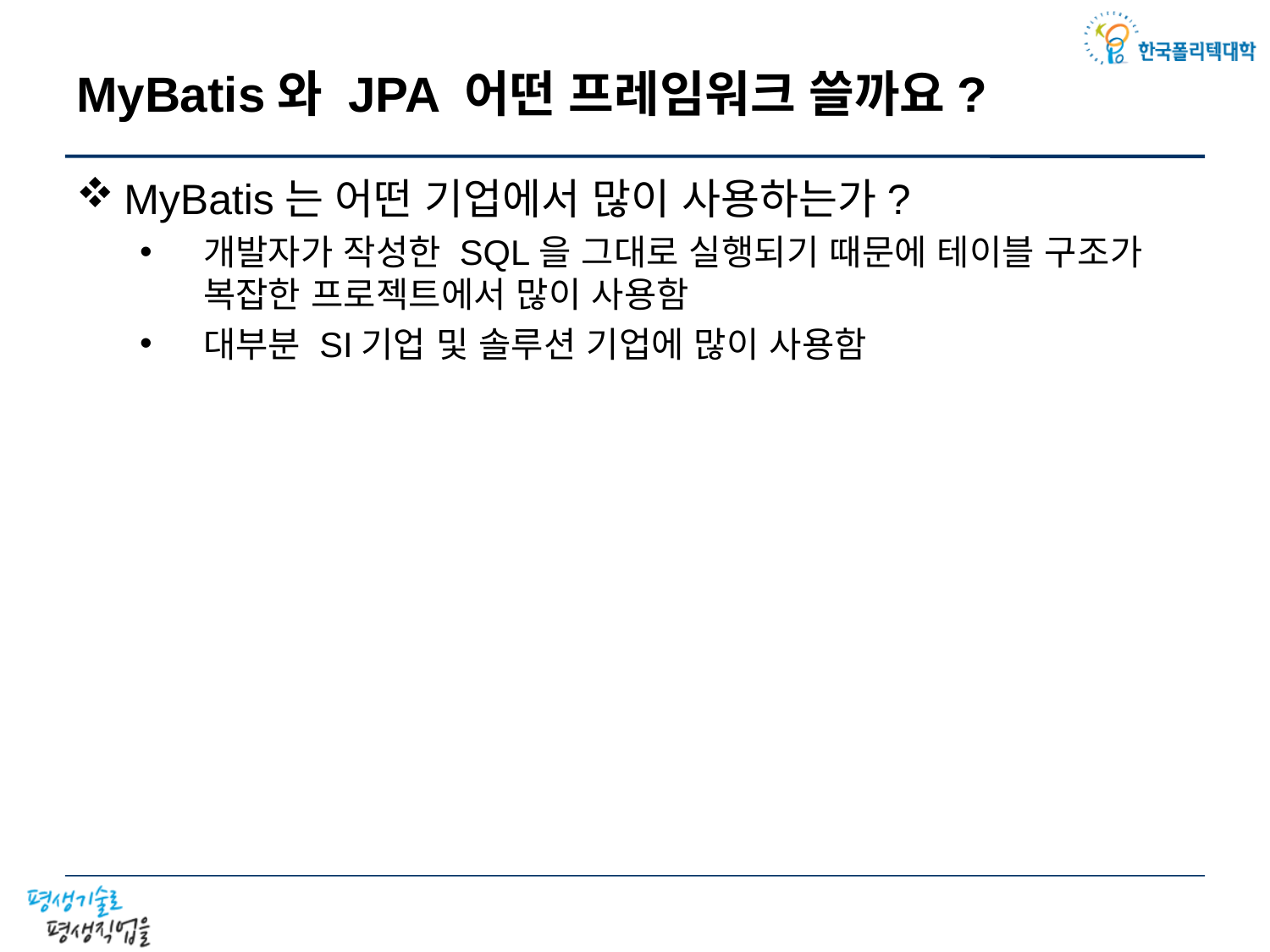

# MyBatis와 JPA 어떤 프레임워크 쓸까요?
MyBatis는 어떤 기업에서 많이 사용하는가?
개발자가 작성한 SQL을 그대로 실행되기 때문에 테이블 구조가 복잡한 프로젝트에서 많이 사용함
대부분 SI기업 및 솔루션 기업에 많이 사용함